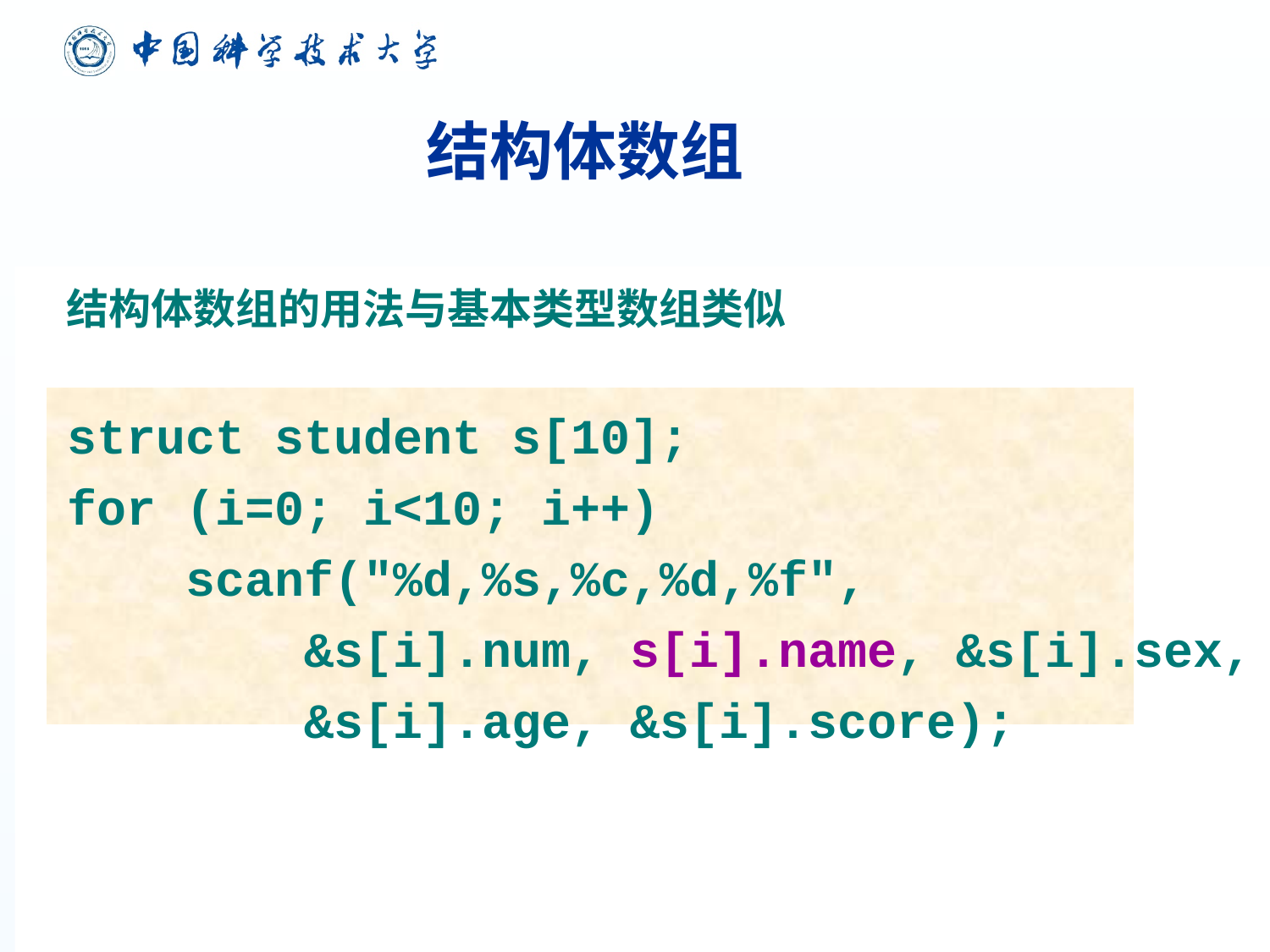

# 结构体数组
   结构体数组的用法与基本类型数组类似
struct student s[10];
for (i=0; i<10; i++)
    scanf("%d,%s,%c,%d,%f",
        &s[i].num, s[i].name, &s[i].sex,
        &s[i].age, &s[i].score);